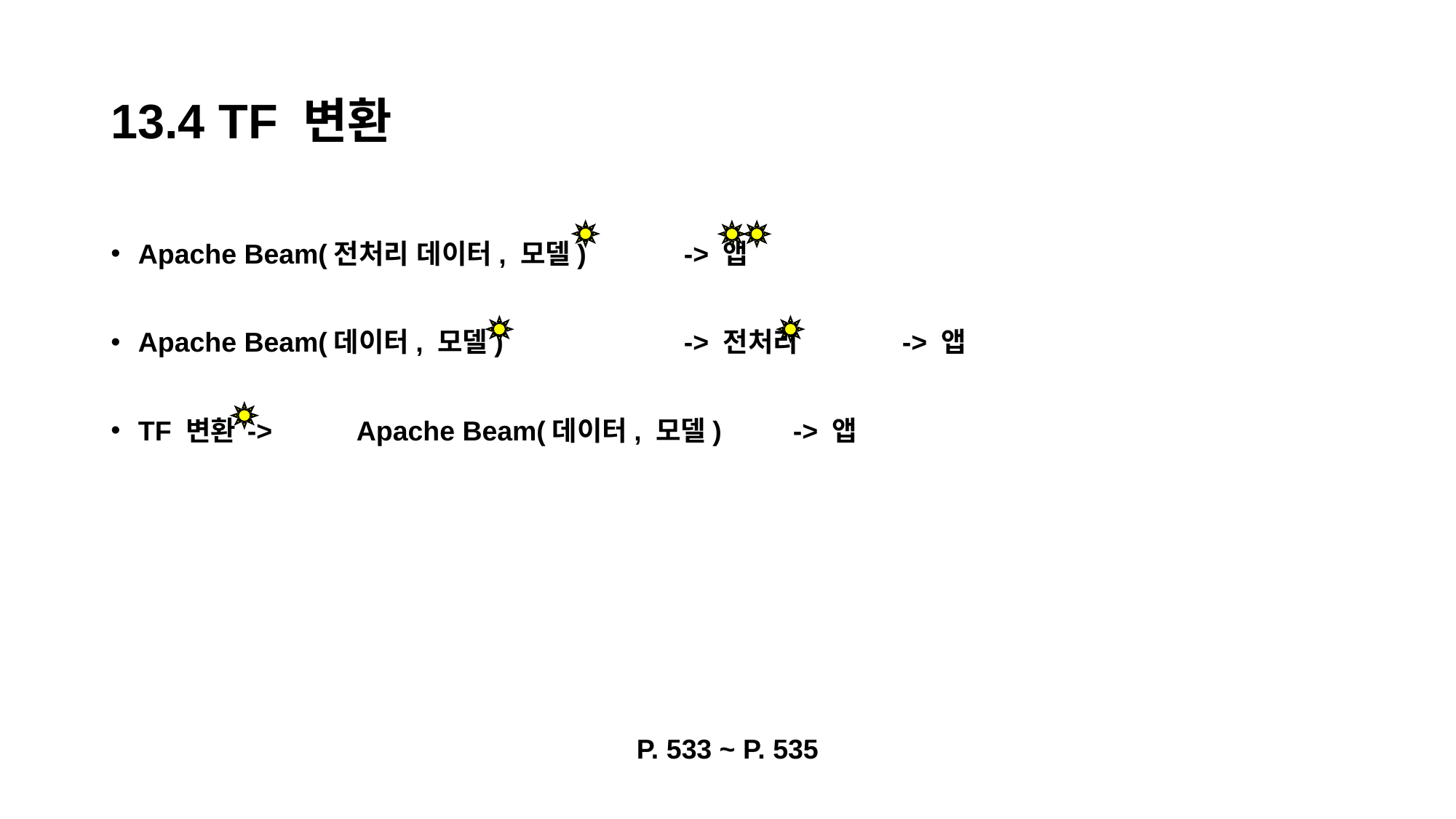

# 13.4 TF 변환

Apache Beam(전처리 데이터, 모델) 	-> 앱

Apache Beam(데이터, 모델) 		-> 전처리 	-> 앱

TF 변환	->	Apache Beam(데이터, 모델)	-> 앱

P. 533 ~ P. 535